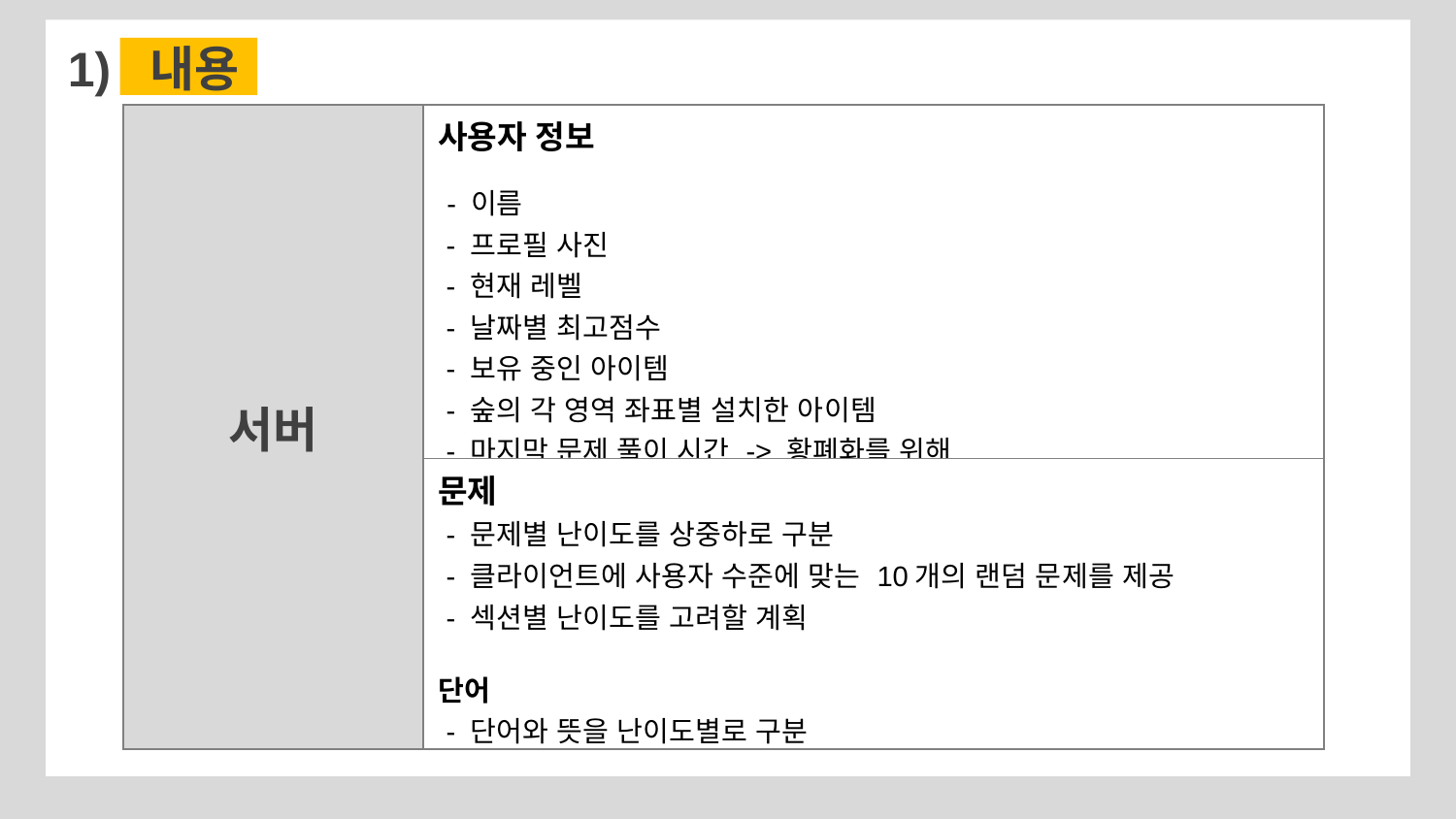

1)  내용

| 서버 | 사용자 정보 - 이름 - 프로필 사진 - 현재 레벨 - 날짜별 최고점수 - 보유 중인 아이템 - 숲의 각 영역 좌표별 설치한 아이템 - 마지막 문제 풀이 시간 -> 황폐화를 위해 |
| --- | --- |
|  | 문제 - 문제별 난이도를 상중하로 구분 - 클라이언트에 사용자 수준에 맞는 10개의 랜덤 문제를 제공 - 섹션별 난이도를 고려할 계획 단어 - 단어와 뜻을 난이도별로 구분 |